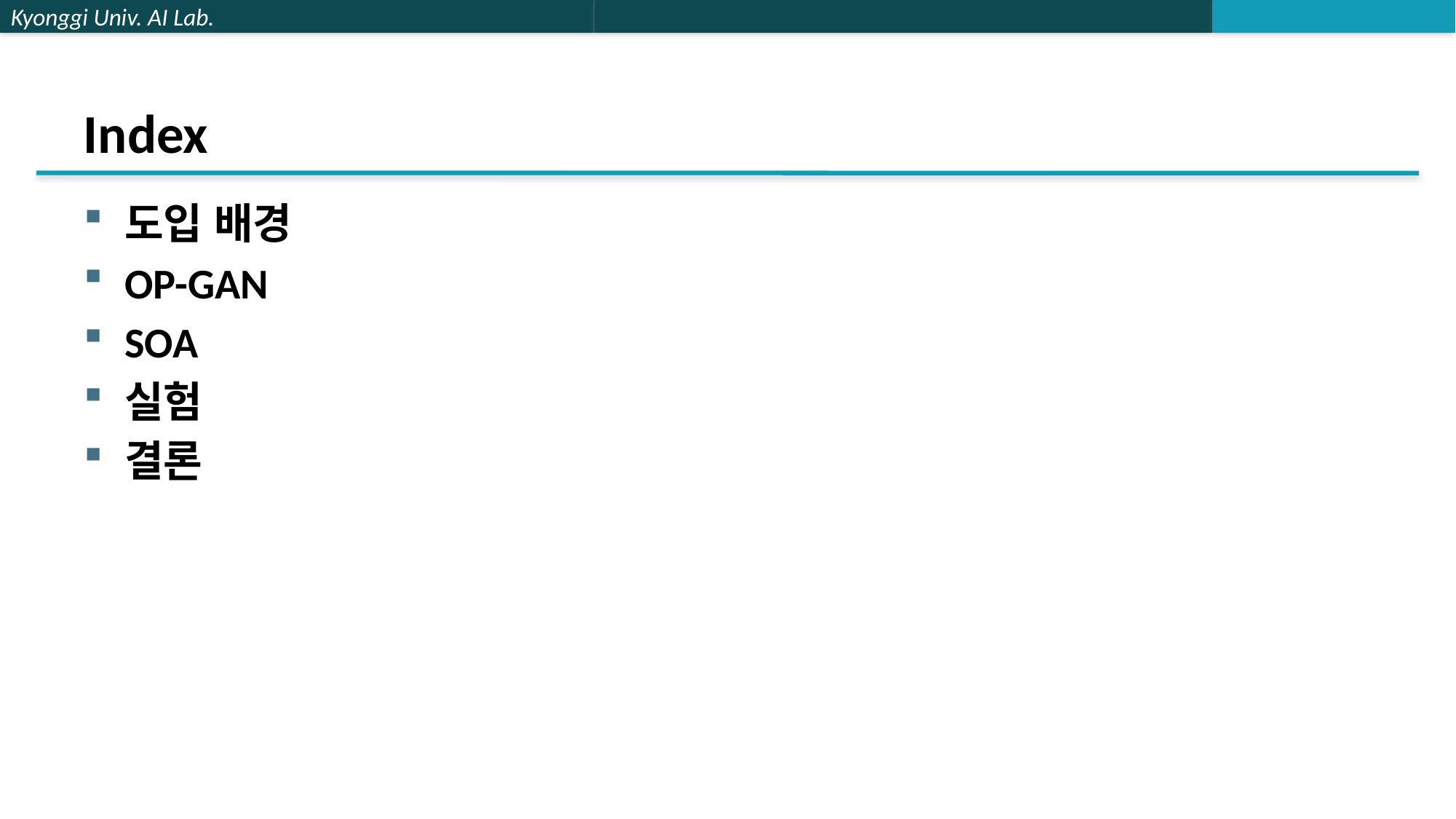

# Index
도입 배경
OP-GAN
SOA
실험
결론